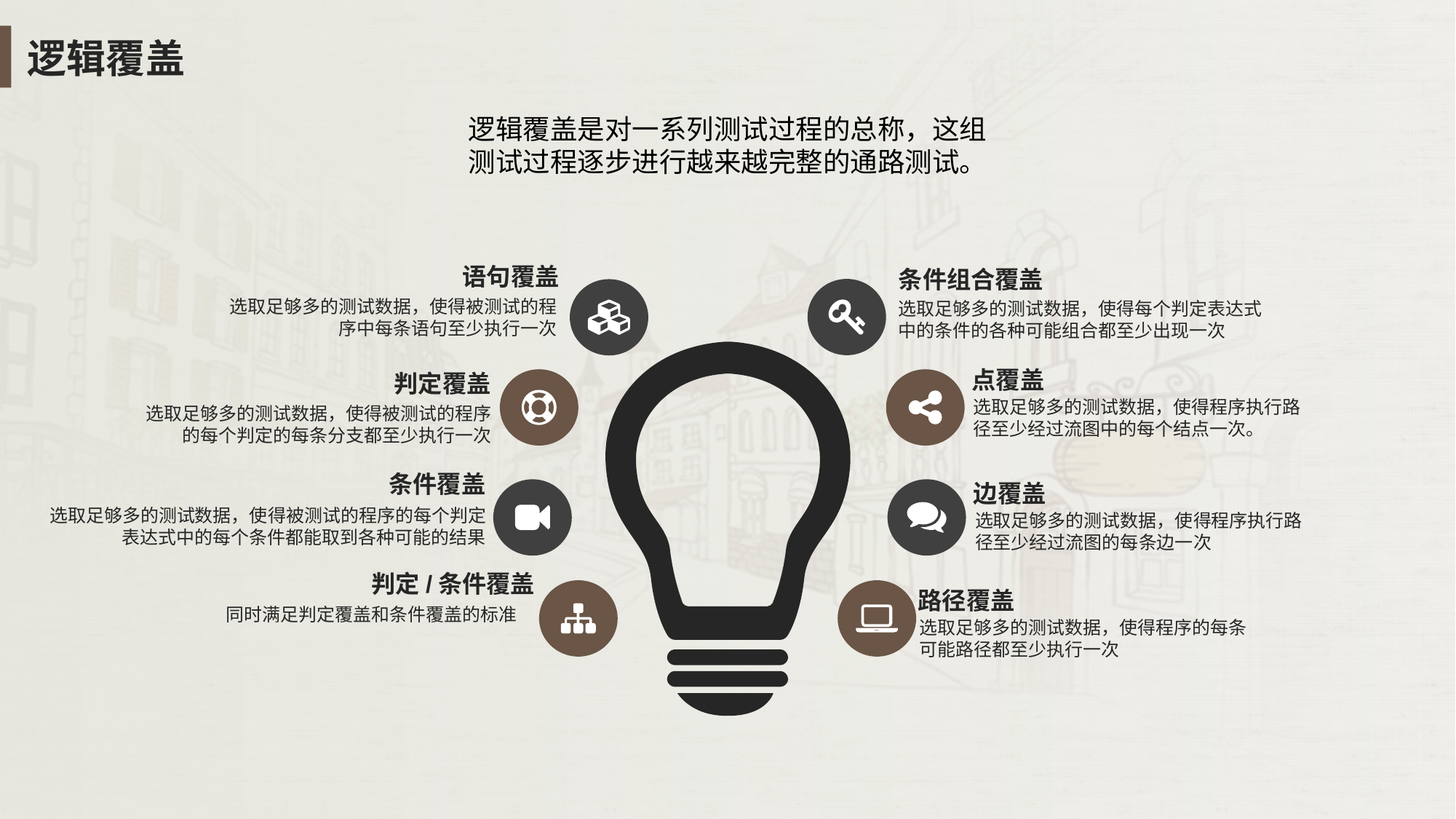

逻辑覆盖
逻辑覆盖是对一系列测试过程的总称，这组测试过程逐步进行越来越完整的通路测试。
语句覆盖
条件组合覆盖

选取足够多的测试数据，使得被测试的程序中每条语句至少执行一次
选取足够多的测试数据，使得每个判定表达式中的条件的各种可能组合都至少出现一次

点覆盖
判定覆盖

选取足够多的测试数据，使得程序执行路径至少经过流图中的每个结点一次。
选取足够多的测试数据，使得被测试的程序的每个判定的每条分支都至少执行一次
条件覆盖
边覆盖

选取足够多的测试数据，使得被测试的程序的每个判定表达式中的每个条件都能取到各种可能的结果

选取足够多的测试数据，使得程序执行路径至少经过流图的每条边一次
判定/条件覆盖

路径覆盖
同时满足判定覆盖和条件覆盖的标准

选取足够多的测试数据，使得程序的每条可能路径都至少执行一次